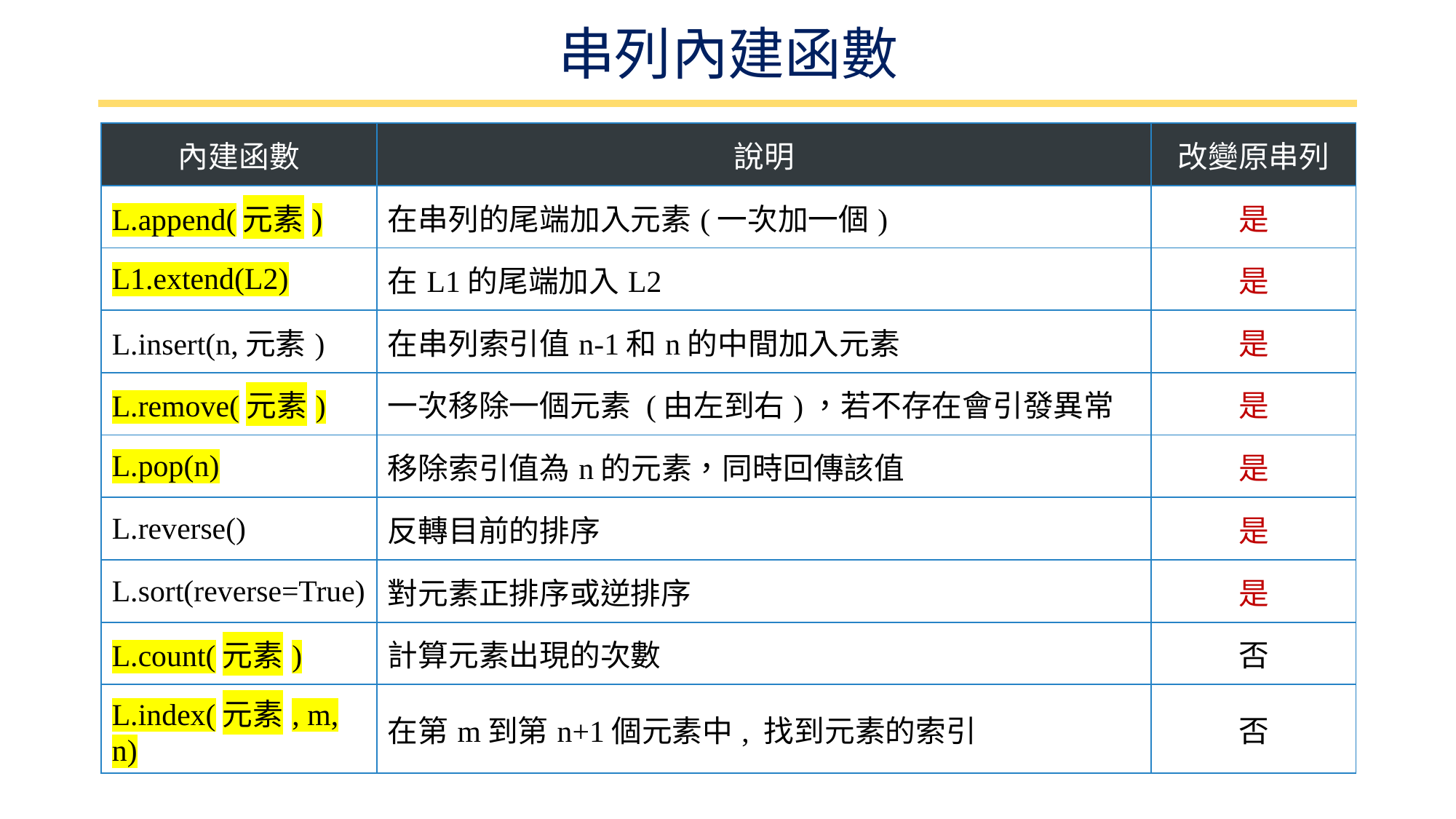

# 串列內建函數
| 內建函數 | 說明 | 改變原串列 |
| --- | --- | --- |
| L.append(元素) | 在串列的尾端加入元素(一次加一個) | 是 |
| L1.extend(L2) | 在L1的尾端加入L2 | 是 |
| L.insert(n,元素) | 在串列索引值n-1和n的中間加入元素 | 是 |
| L.remove(元素) | 一次移除一個元素 (由左到右)，若不存在會引發異常 | 是 |
| L.pop(n) | 移除索引值為n的元素，同時回傳該值 | 是 |
| L.reverse() | 反轉目前的排序 | 是 |
| L.sort(reverse=True) | 對元素正排序或逆排序 | 是 |
| L.count(元素) | 計算元素出現的次數 | 否 |
| L.index(元素, m, n) | 在第m到第n+1個元素中, 找到元素的索引 | 否 |